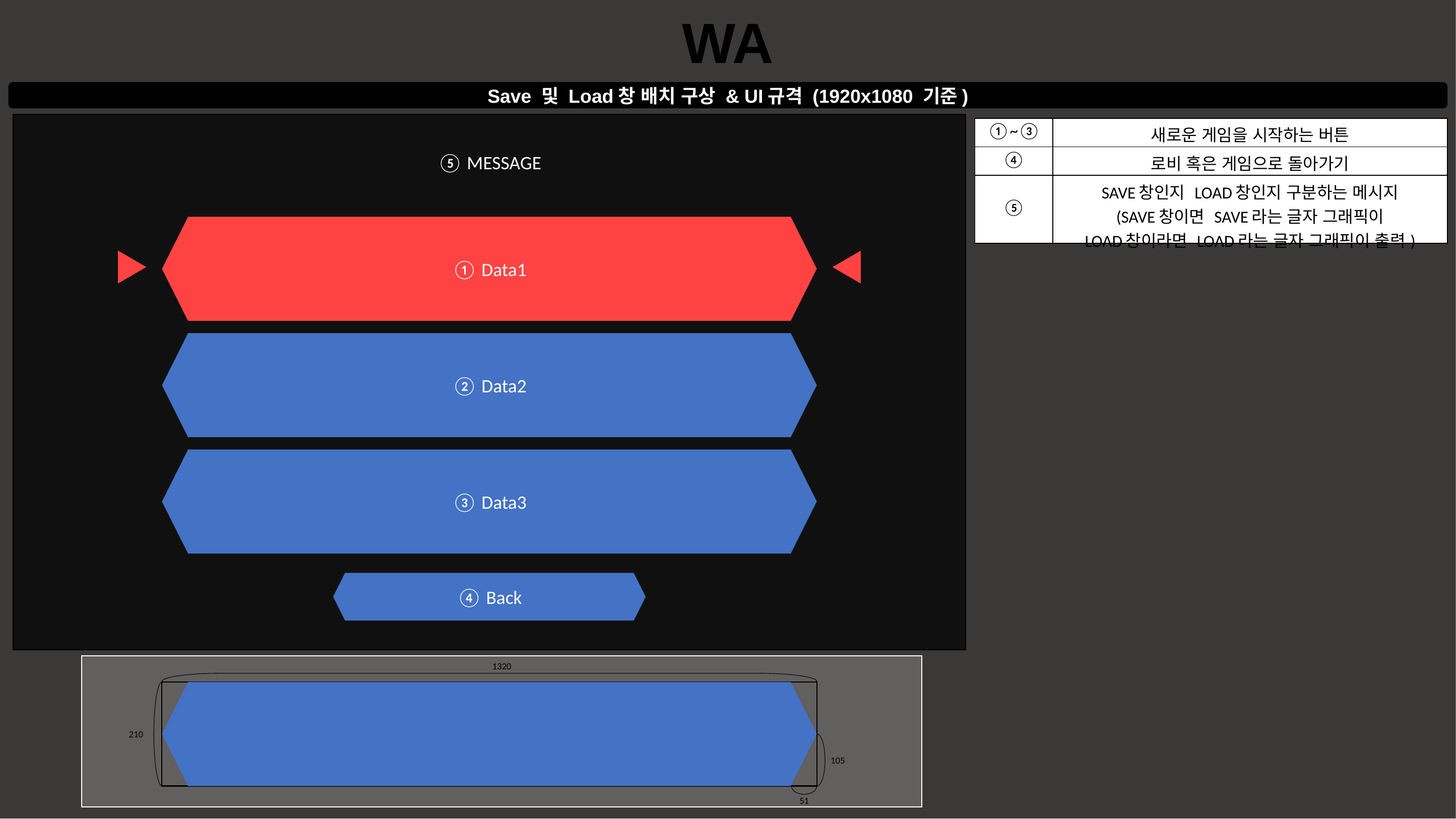

WA
Save 및 Load창 배치 구상 & UI규격 (1920x1080 기준)

| ①~③ | 새로운 게임을 시작하는 버튼 |
| --- | --- |
| ④ | 로비 혹은 게임으로 돌아가기 |
| ⑤ | SAVE창인지 LOAD창인지 구분하는 메시지 (SAVE창이면 SAVE라는 글자 그래픽이 LOAD창이라면 LOAD라는 글자 그래픽이 출력) |
⑤ MESSAGE
① Data1

② Data2
③ Data3
④ Back

1320

210

105

51